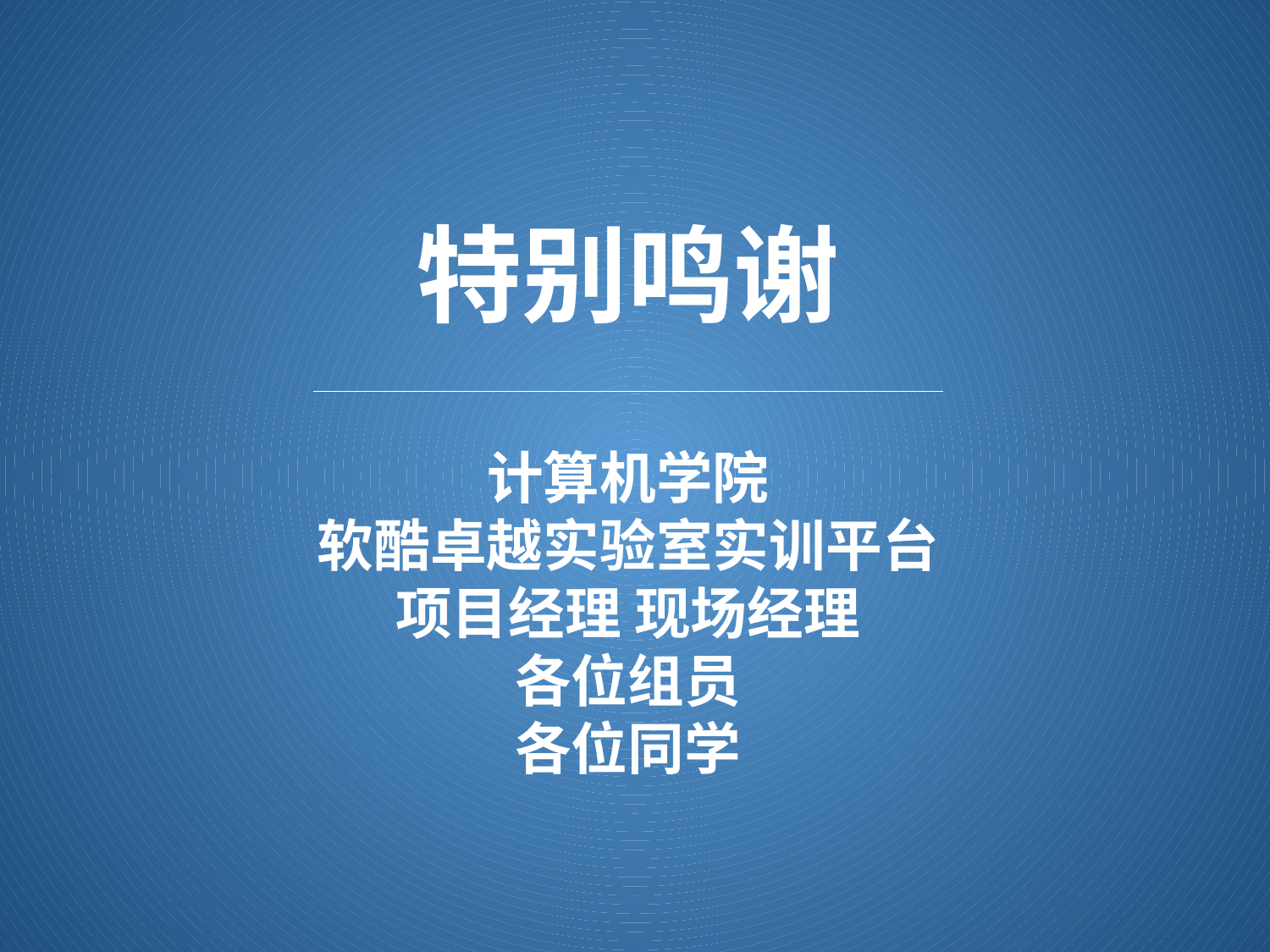

特别鸣谢
计算机学院
软酷卓越实验室实训平台
项目经理 现场经理
各位组员
各位同学